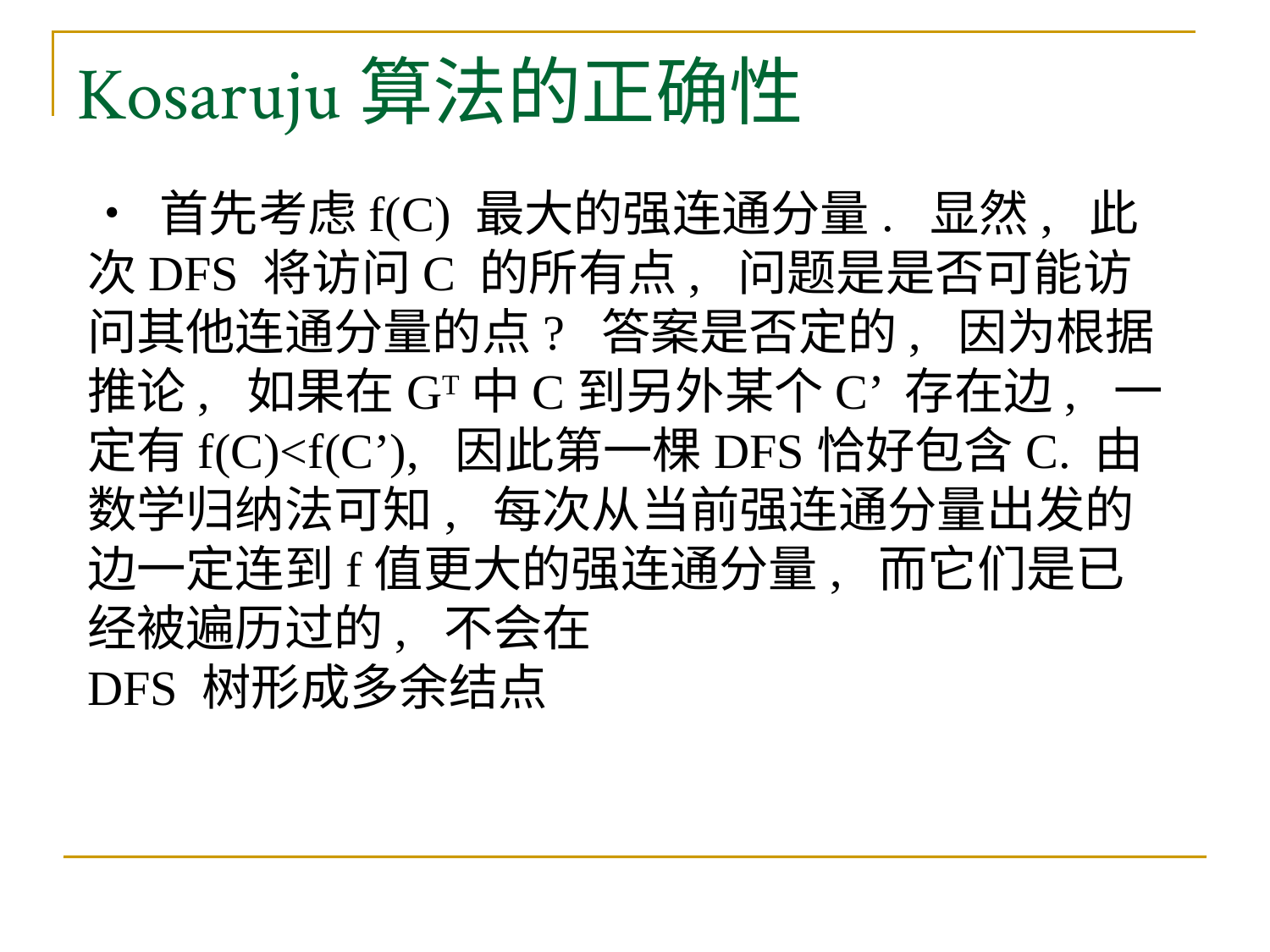

# Kosaruju算法的正确性
• 首先考虑f(C) 最大的强连通分量.  显然,  此次DFS 将访问C 的所有点,  问题是是否可能访问其他连通分量的点?  答案是否定的,  因为根据推论,  如果在GT中C到另外某个C’ 存在边,  一定有f(C)<f(C’),  因此第一棵DFS恰好包含C. 由数学归纳法可知,  每次从当前强连通分量出发的边一定连到f值更大的强连通分量,  而它们是已经被遍历过的,  不会在
DFS 树形成多余结点